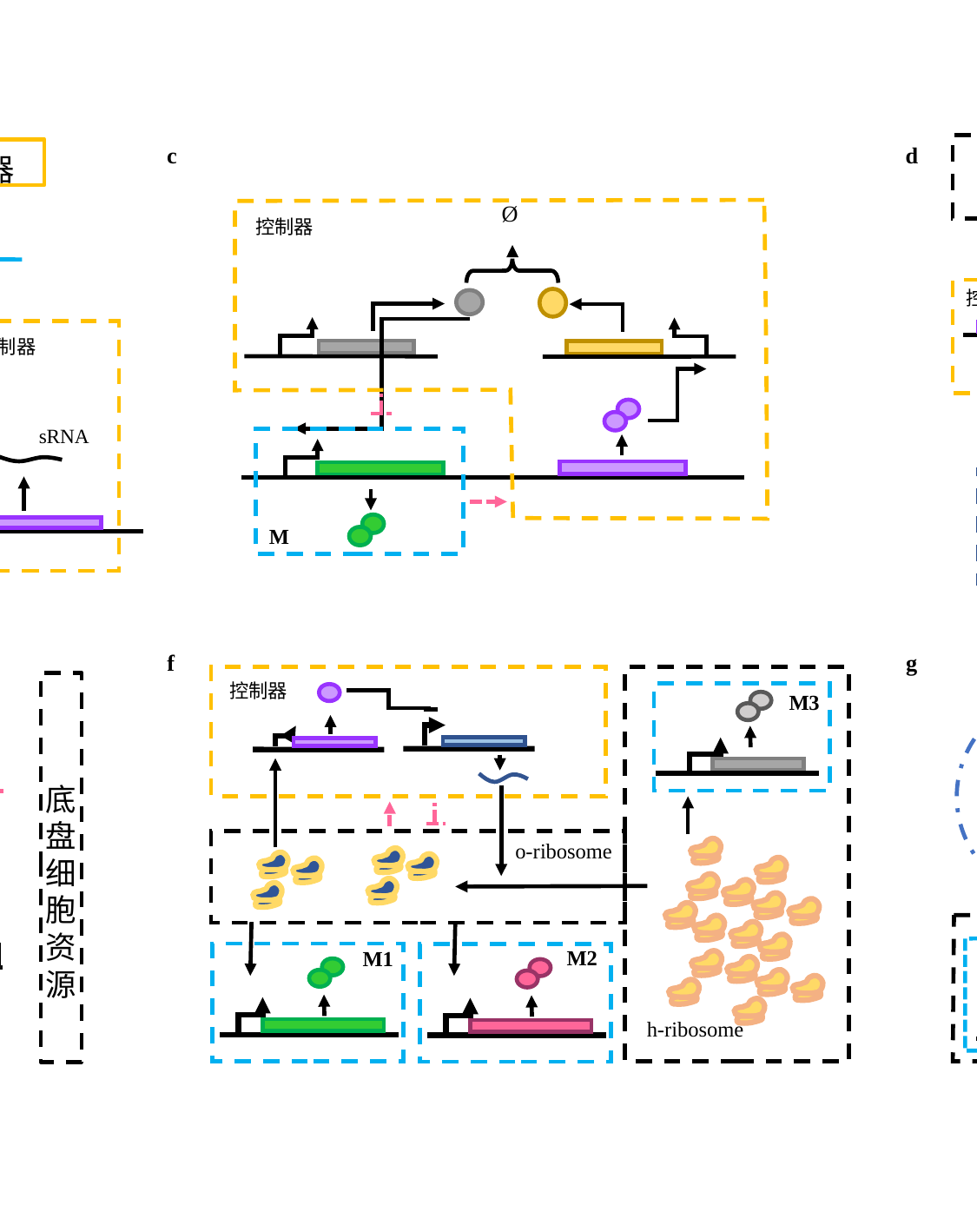

a
c
d

控制器

模块
拷贝数变化
Ø

控制器
控制器
b

Ø

M
控制器
sRNA
M
M
e
f
g

M3
o-ribosome
M2
M1

底盘细胞资源

sgRNA
dCas9
控制器
控制器

λ∝T

T

控制器

M
M
h-ribosome